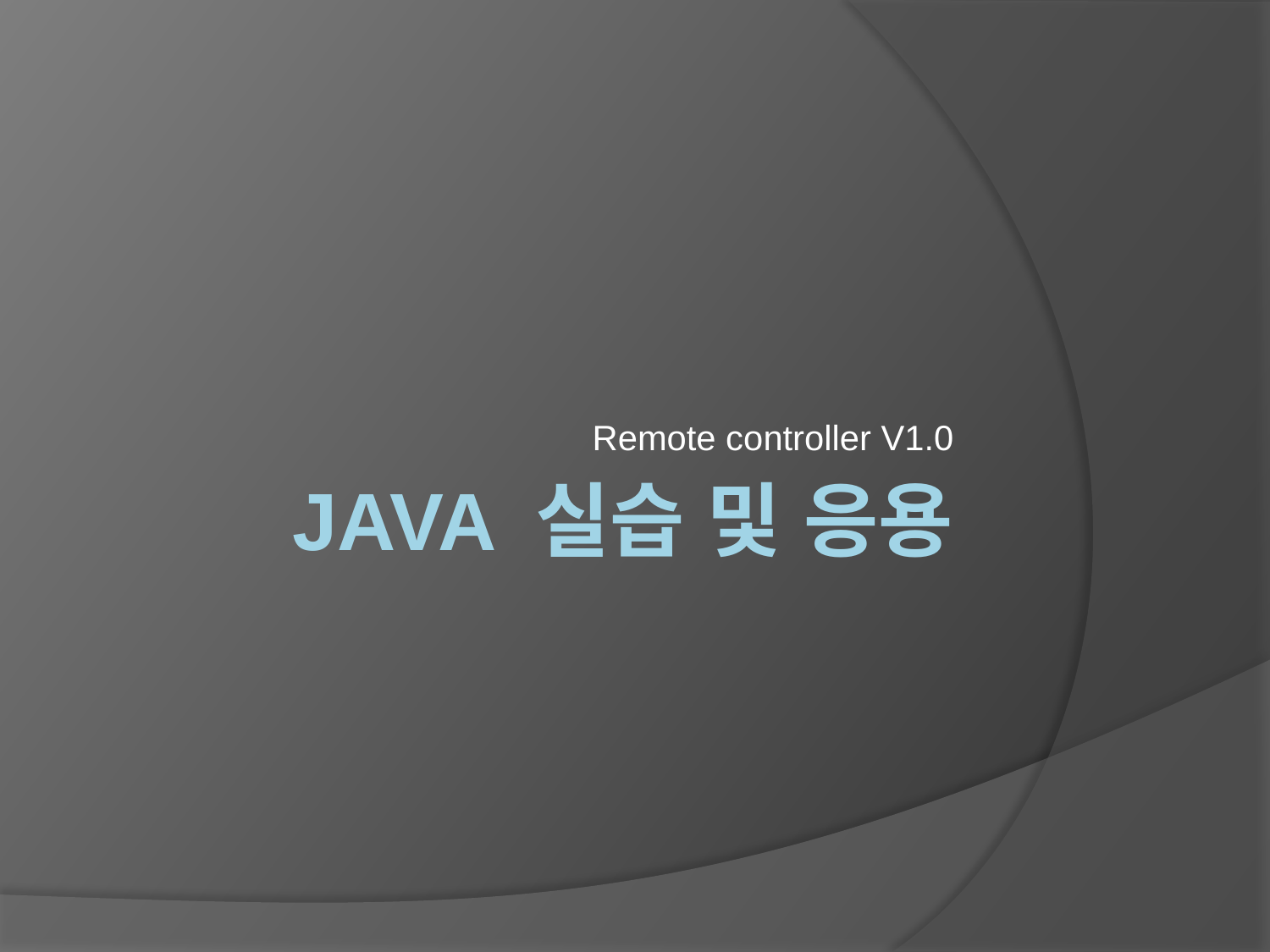

Remote controller V1.0
# Java 실습 및 응용